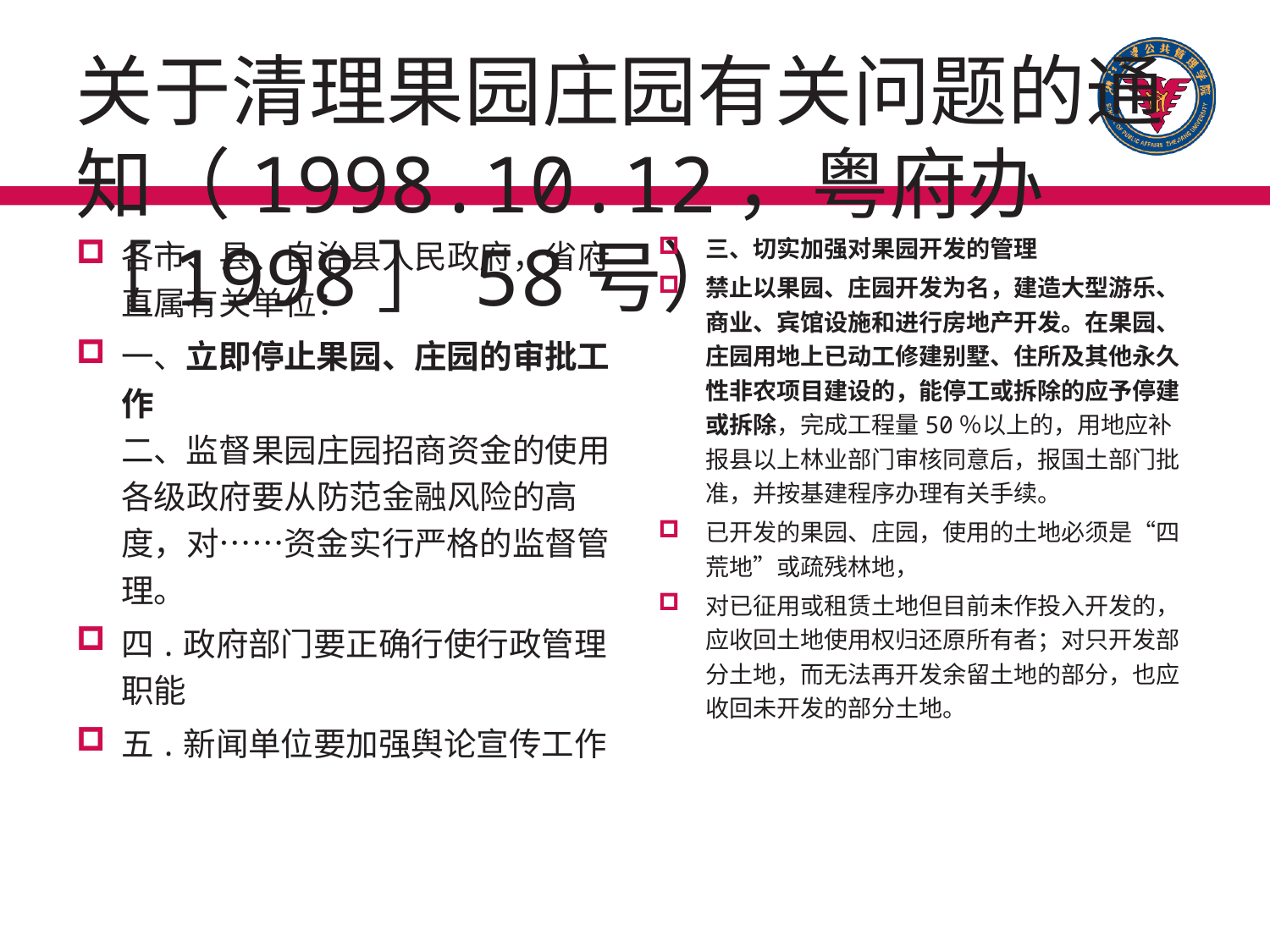

# 关于清理果园庄园有关问题的通知（1998.10.12，粤府办［1998］58号）
各市、县、自治县人民政府，省府直属有关单位：
一、立即停止果园、庄园的审批工作
二、监督果园庄园招商资金的使用
各级政府要从防范金融风险的高度，对……资金实行严格的监督管理。
四.政府部门要正确行使行政管理职能
五.新闻单位要加强舆论宣传工作
三、切实加强对果园开发的管理
禁止以果园、庄园开发为名，建造大型游乐、商业、宾馆设施和进行房地产开发。在果园、庄园用地上已动工修建别墅、住所及其他永久性非农项目建设的，能停工或拆除的应予停建或拆除，完成工程量50％以上的，用地应补报县以上林业部门审核同意后，报国土部门批准，并按基建程序办理有关手续。
已开发的果园、庄园，使用的土地必须是“四荒地”或疏残林地，
对已征用或租赁土地但目前未作投入开发的，应收回土地使用权归还原所有者；对只开发部分土地，而无法再开发余留土地的部分，也应收回未开发的部分土地。